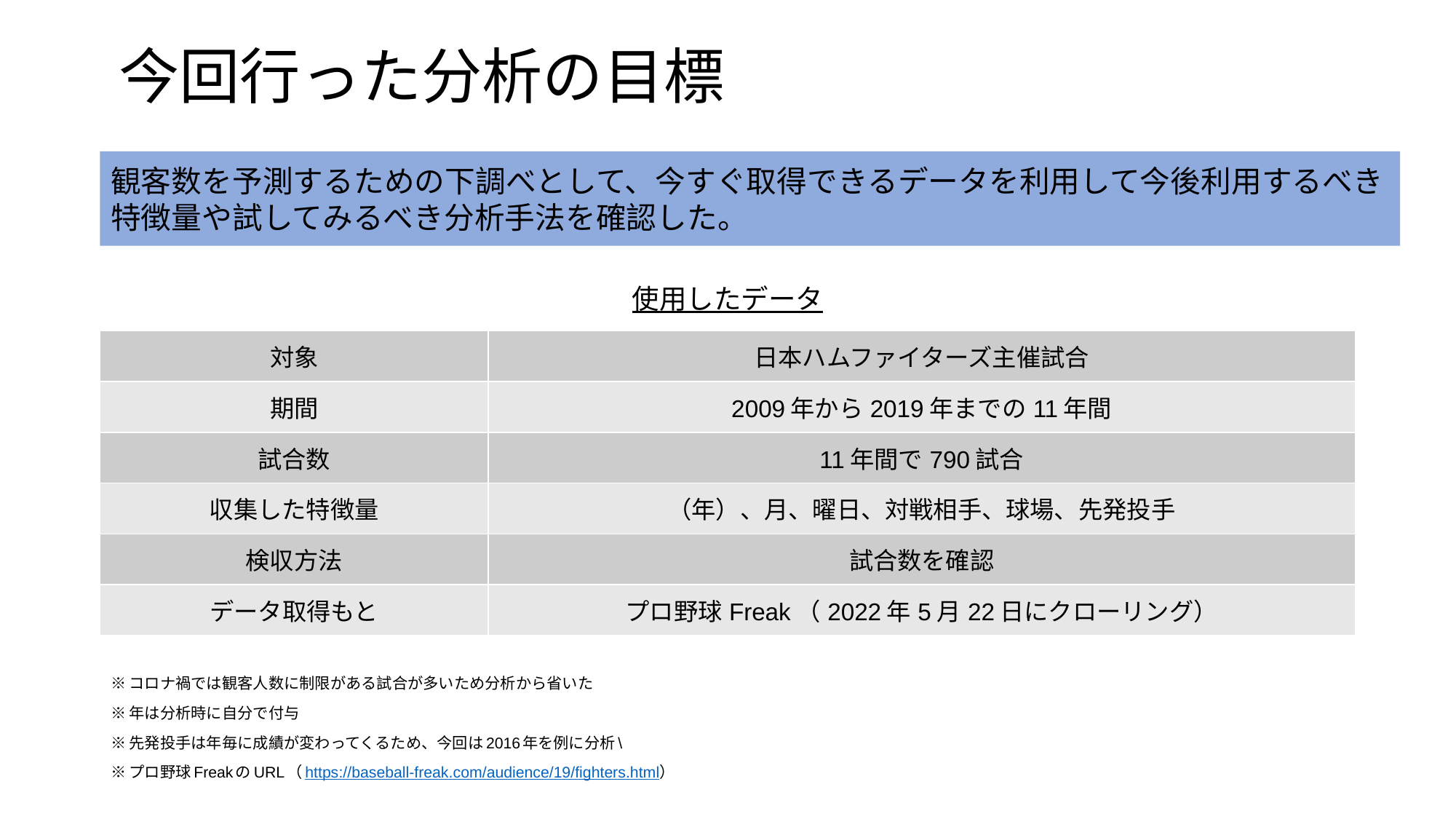

# 今回行った分析の目標
観客数を予測するための下調べとして、今すぐ取得できるデータを利用して今後利用するべき特徴量や試してみるべき分析手法を確認した。
使用したデータ
| 対象 | 日本ハムファイターズ主催試合 |
| --- | --- |
| 期間 | 2009年から2019年までの11年間 |
| 試合数 | 11年間で790試合 |
| 収集した特徴量 | （年）、月、曜日、対戦相手、球場、先発投手 |
| 検収方法 | 試合数を確認 |
| データ取得もと | プロ野球Freak（2022年5月22日にクローリング） |
※コロナ禍では観客人数に制限がある試合が多いため分析から省いた
※年は分析時に自分で付与
※先発投手は年毎に成績が変わってくるため、今回は2016年を例に分析\
※プロ野球FreakのURL（https://baseball-freak.com/audience/19/fighters.html）